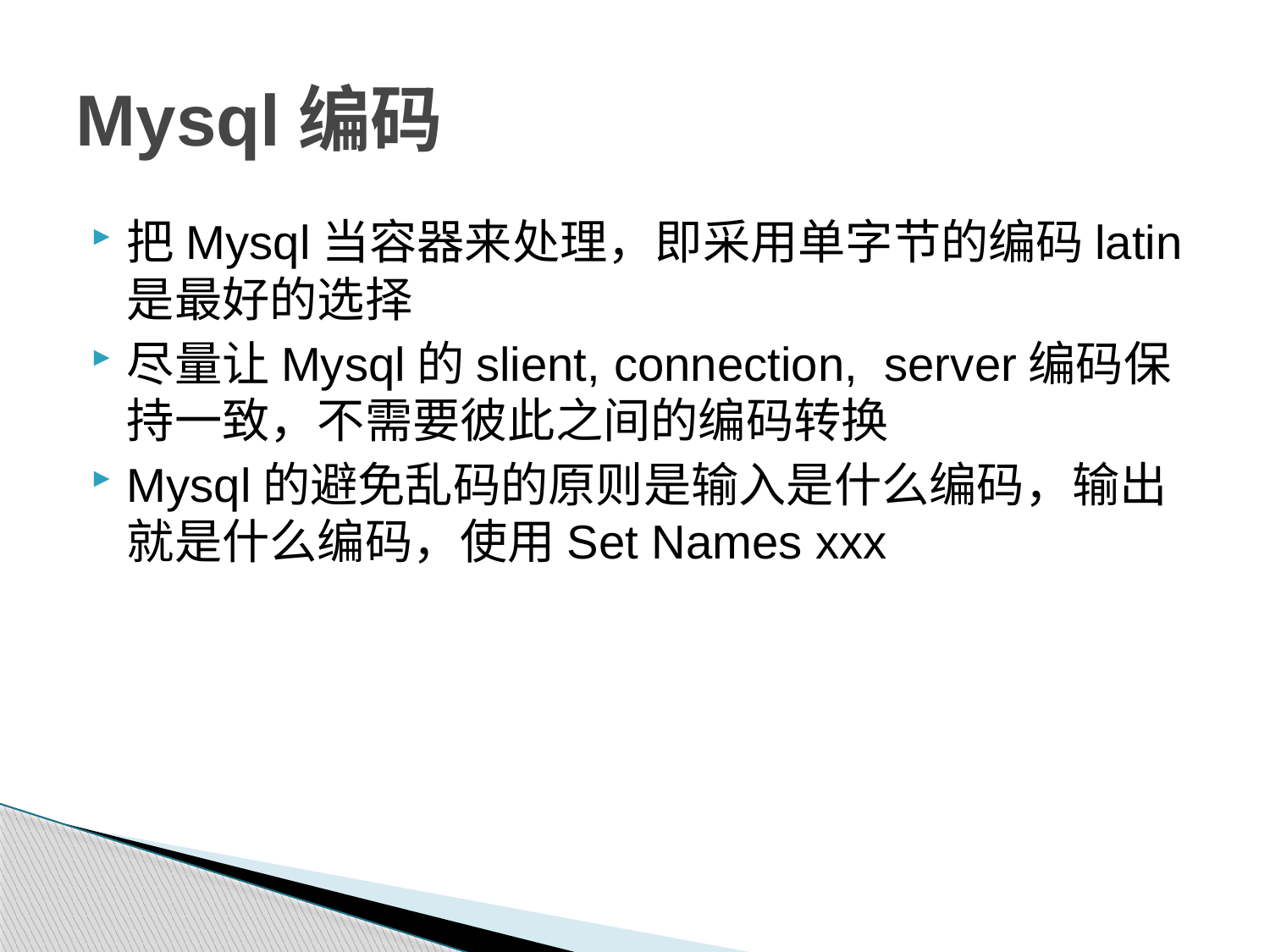

# Mysql编码
把Mysql当容器来处理，即采用单字节的编码latin是最好的选择
尽量让Mysql的slient, connection,  server编码保持一致，不需要彼此之间的编码转换
Mysql的避免乱码的原则是输入是什么编码，输出就是什么编码，使用Set Names xxx